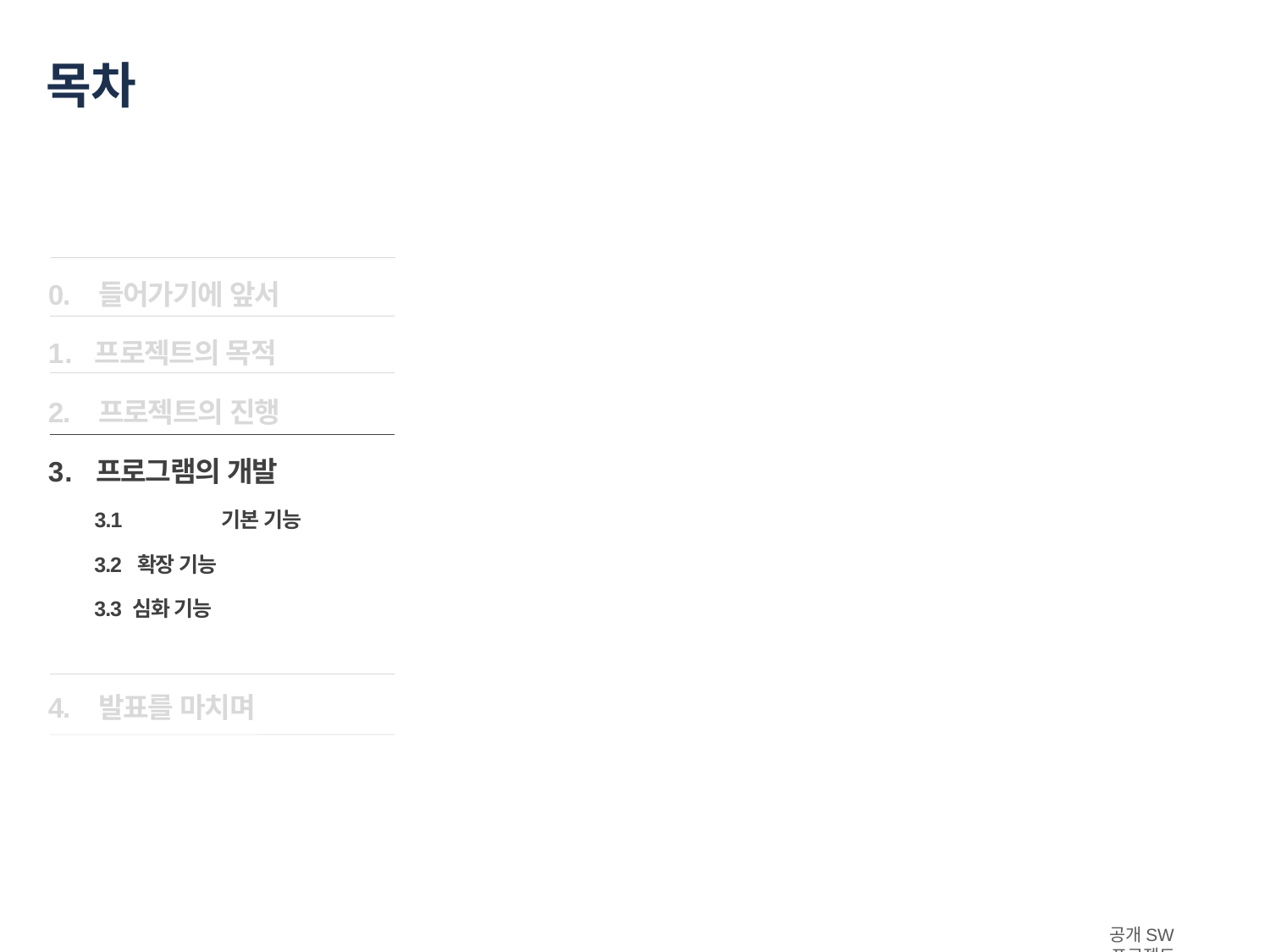

# 목차
0.   들어가기에 앞서
프로젝트의 목적
2.   프로젝트의 진행
프로그램의 개발
	3.1	기본 기능
         3.2  확장 기능
         3.3 심화 기능

4.   발표를 마치며

공개SW프로젝트